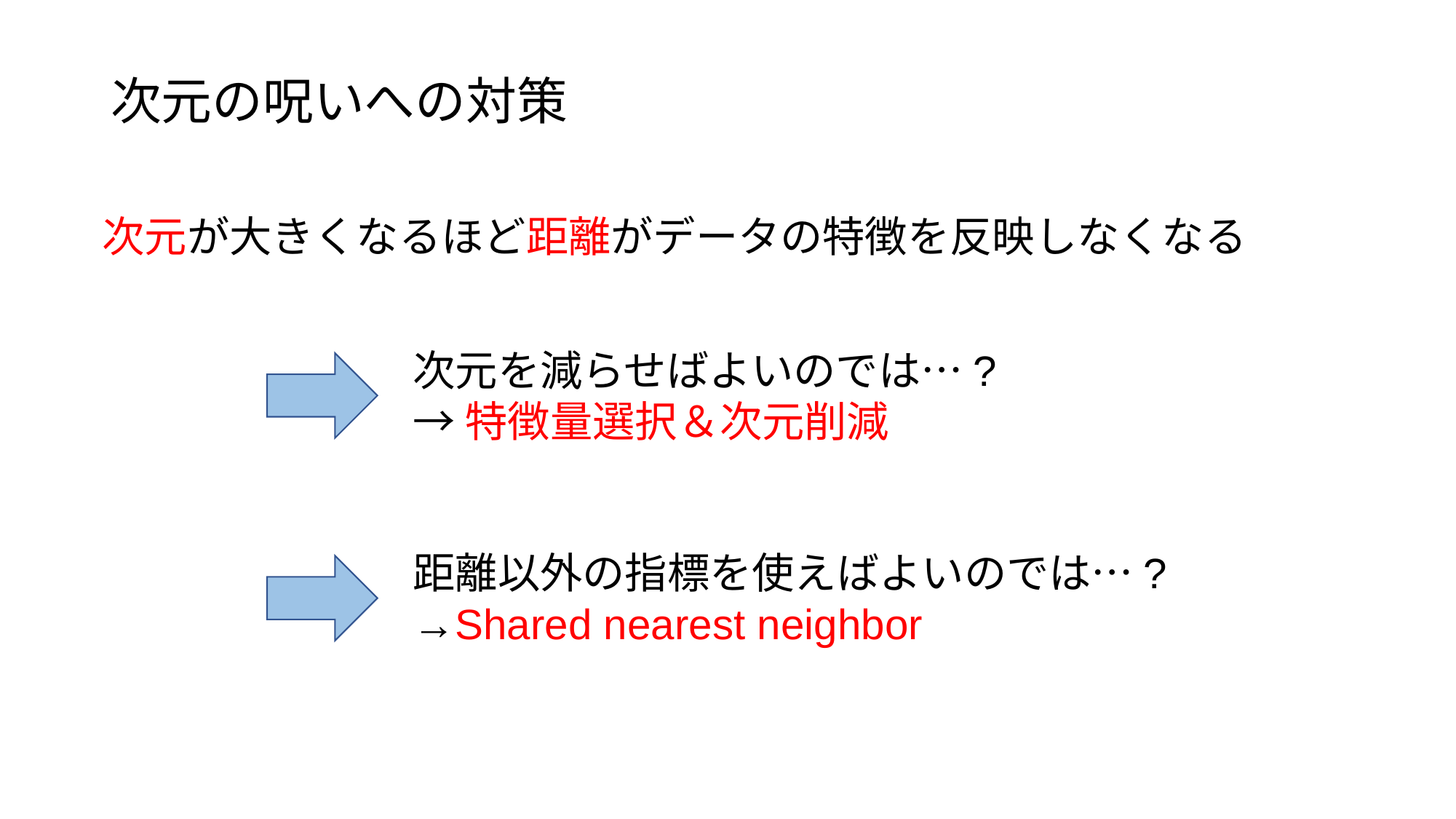

次元の呪いへの対策
次元が大きくなるほど距離がデータの特徴を反映しなくなる
次元を減らせばよいのでは…?
→特徴量選択＆次元削減

距離以外の指標を使えばよいのでは…?
→Shared nearest neighbor